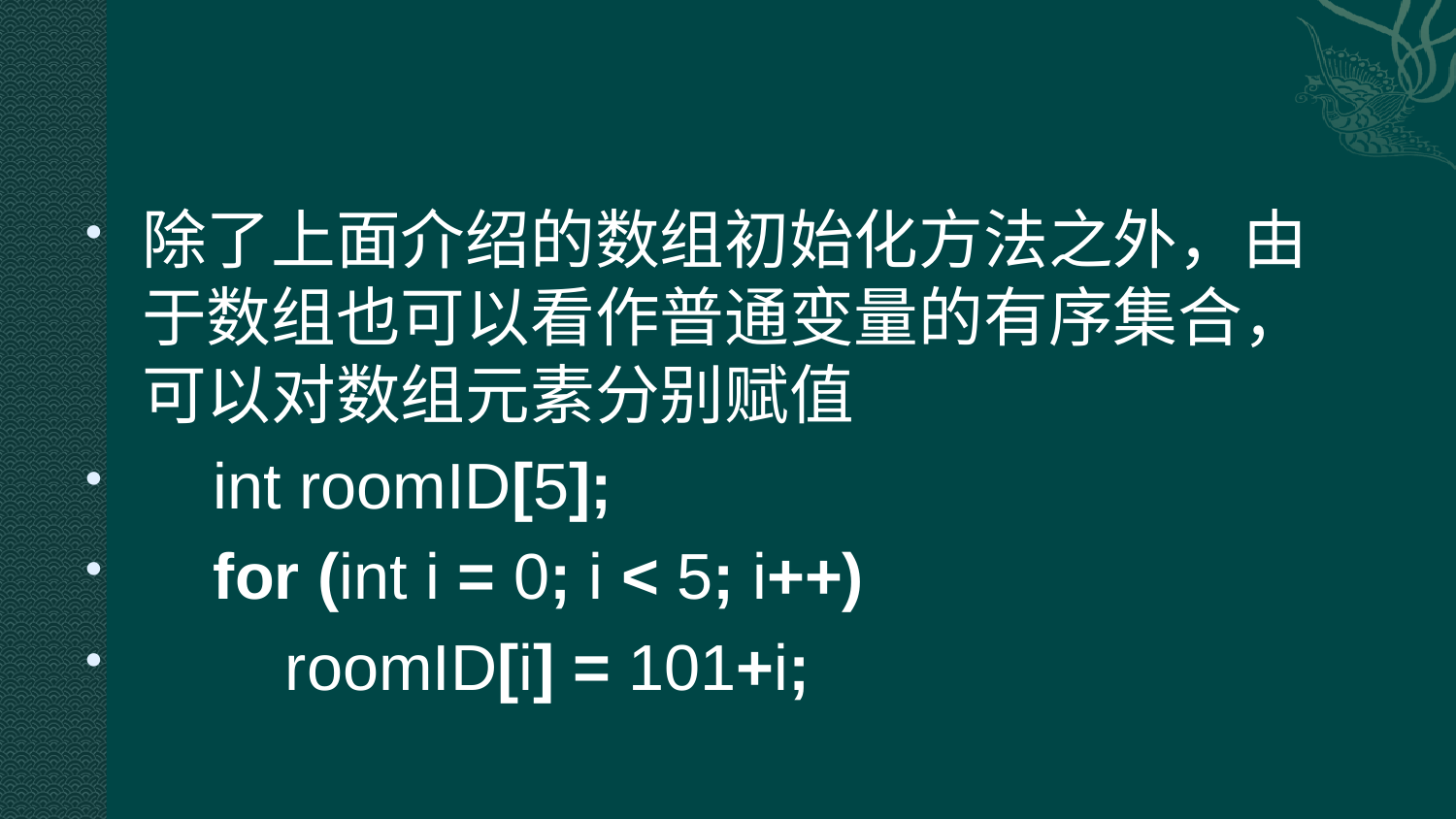

#
除了上面介绍的数组初始化方法之外，由于数组也可以看作普通变量的有序集合，可以对数组元素分别赋值
    int roomID[5];
    for (int i = 0; i < 5; i++)
        roomID[i] = 101+i;